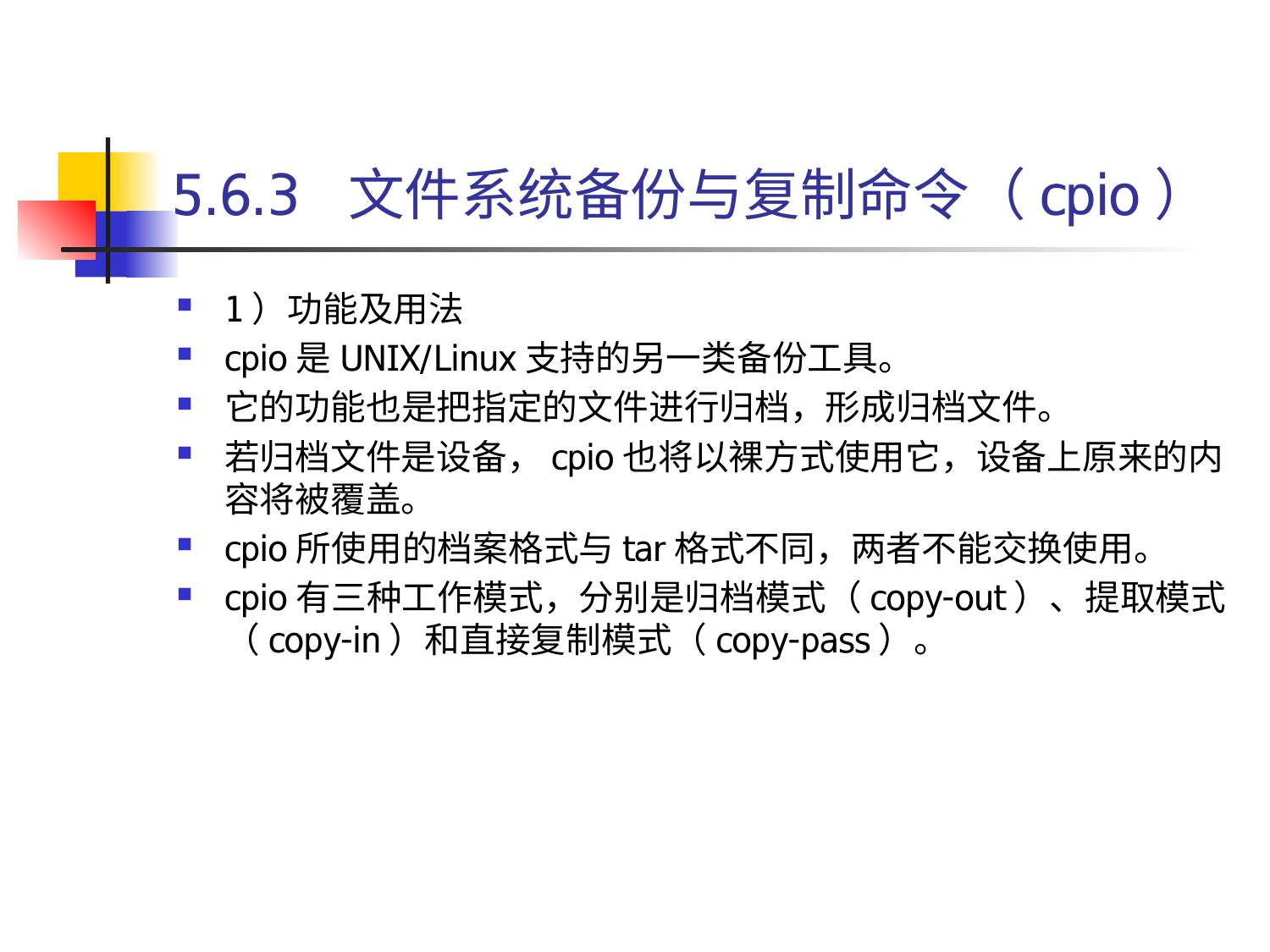

# 5.6.3  文件系统备份与复制命令（cpio）
1）功能及用法
cpio是UNIX/Linux支持的另一类备份工具。
它的功能也是把指定的文件进行归档，形成归档文件。
若归档文件是设备，cpio也将以裸方式使用它，设备上原来的内容将被覆盖。
cpio所使用的档案格式与tar格式不同，两者不能交换使用。
cpio有三种工作模式，分别是归档模式（copy-out）、提取模式（copy-in）和直接复制模式（copy-pass）。